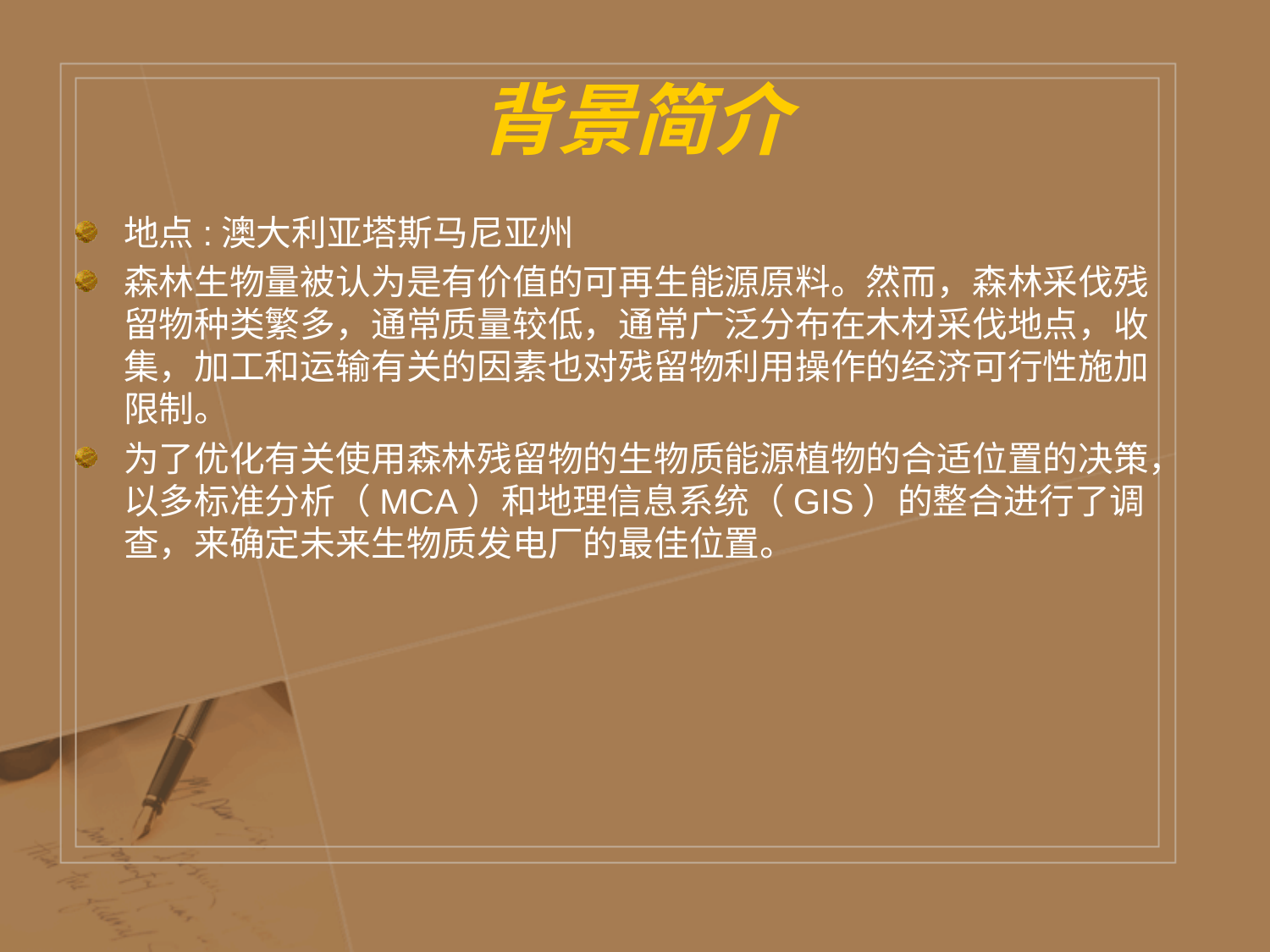

# 背景简介
地点:澳大利亚塔斯马尼亚州
森林生物量被认为是有价值的可再生能源原料。然而，森林采伐残留物种类繁多，通常质量较低，通常广泛分布在木材采伐地点，收集，加工和运输有关的因素也对残留物利用操作的经济可行性施加限制。
为了优化有关使用森林残留物的生物质能源植物的合适位置的决策，以多标准分析（MCA）和地理信息系统（GIS）的整合进行了调查，来确定未来生物质发电厂的最佳位置。